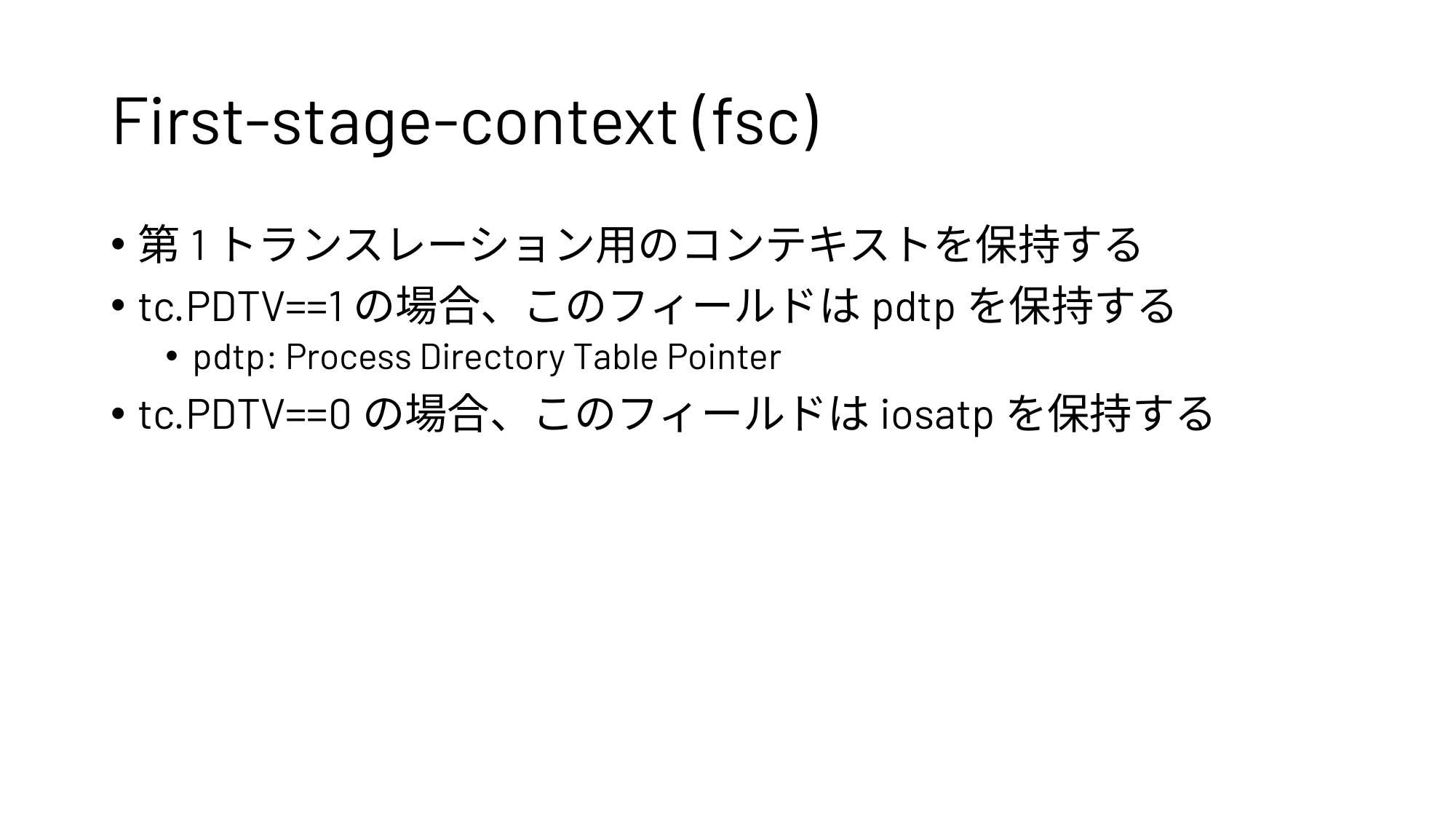

# First-stage-context (fsc)
第1トランスレーション用のコンテキストを保持する
tc.PDTV==1の場合、このフィールドはpdtpを保持する
pdtp: Process Directory Table Pointer
tc.PDTV==0の場合、このフィールドはiosatpを保持する